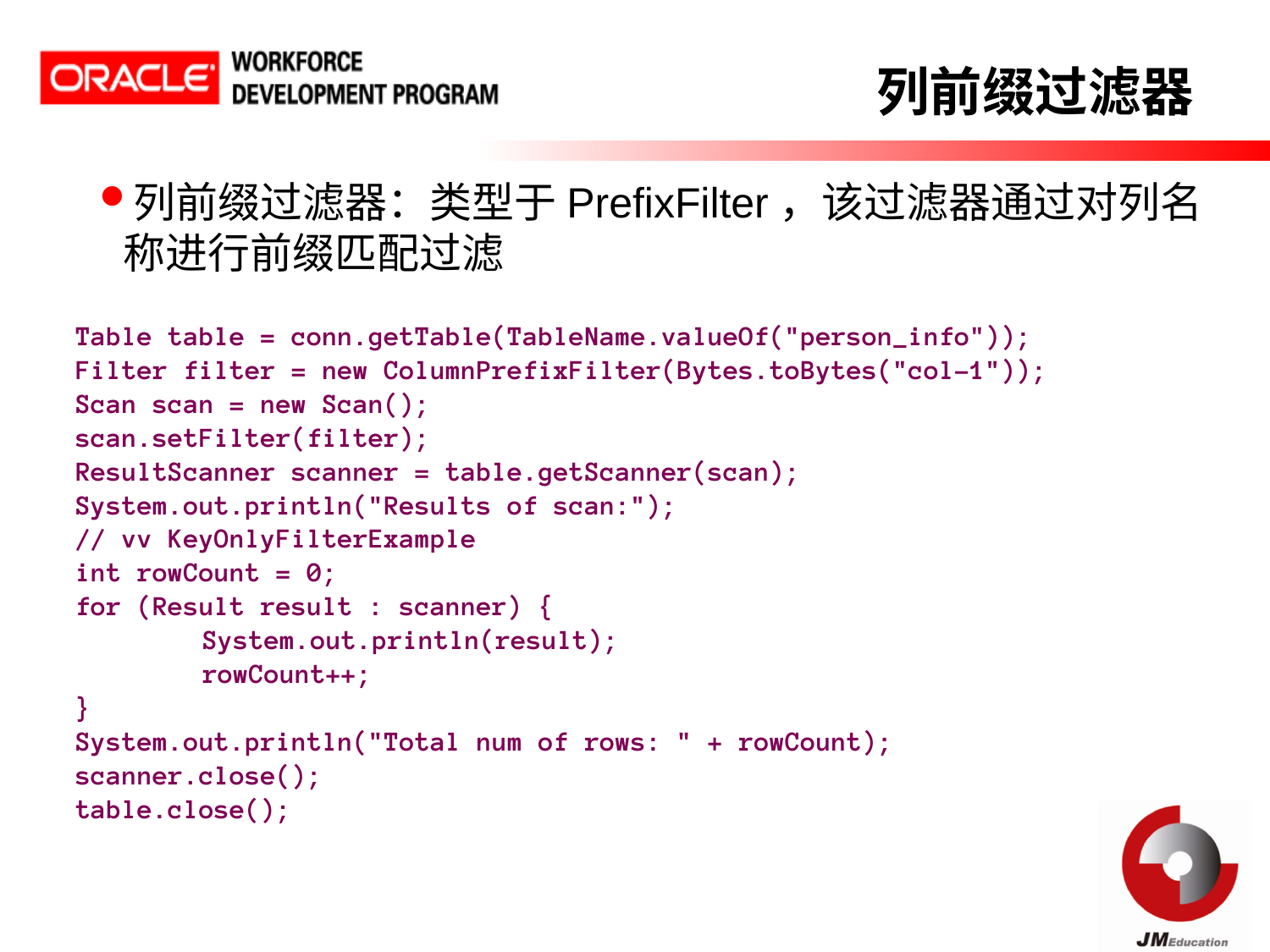

列前缀过滤器
列前缀过滤器：类型于PrefixFilter，该过滤器通过对列名称进行前缀匹配过滤
Table table = conn.getTable(TableName.valueOf("person_info"));
Filter filter = new ColumnPrefixFilter(Bytes.toBytes("col-1"));
Scan scan = new Scan();
scan.setFilter(filter);
ResultScanner scanner = table.getScanner(scan);
System.out.println("Results of scan:");
// vv KeyOnlyFilterExample
int rowCount = 0;
for (Result result : scanner) {
	System.out.println(result);
	rowCount++;
}
System.out.println("Total num of rows: " + rowCount);
scanner.close();
table.close();